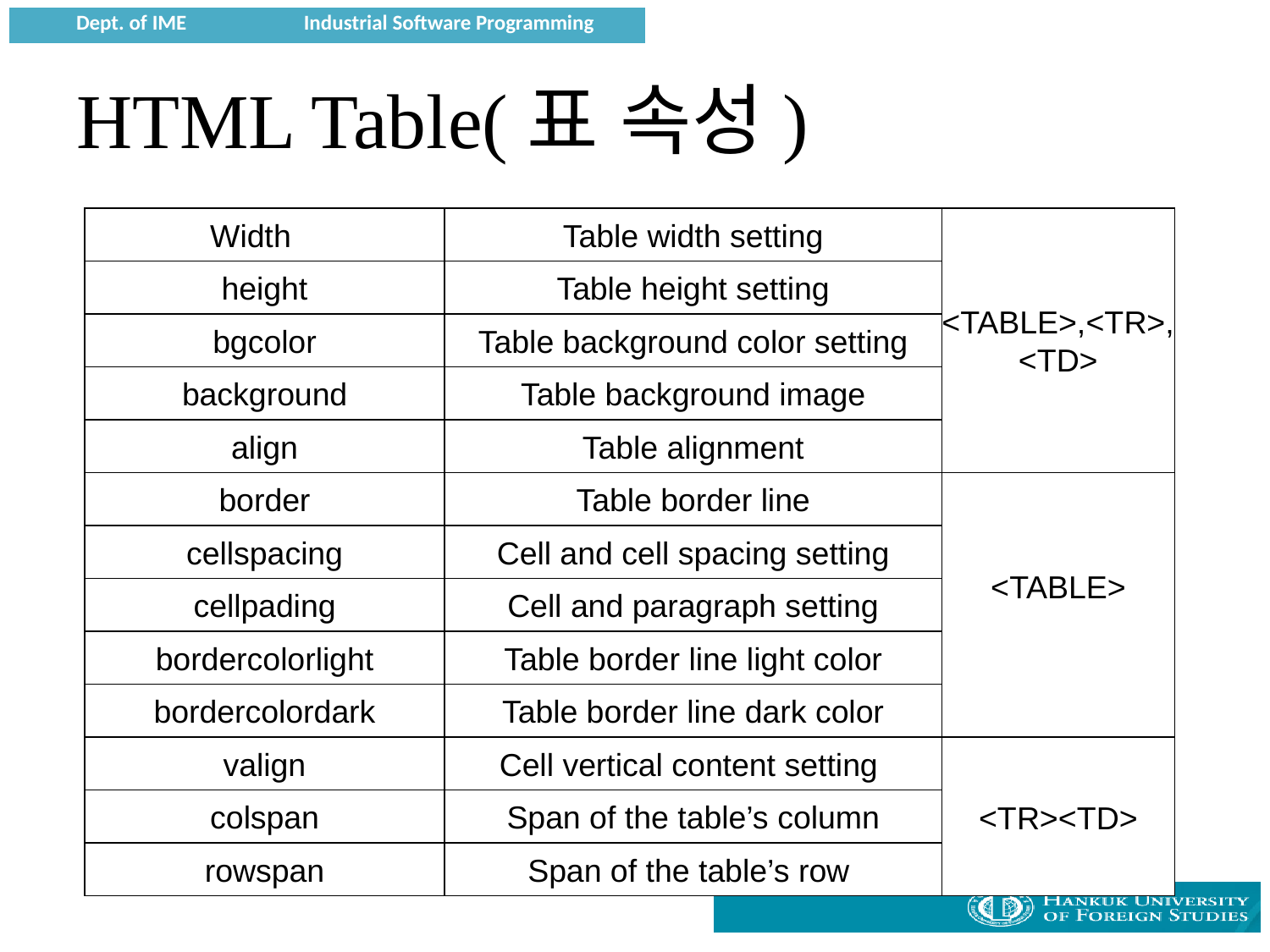

# HTML Table(표 속성)
 Width
Table width setting
<TABLE>,<TR>,
<TD>
height
Table height setting
bgcolor
Table background color setting
background
Table background image
align
Table alignment
border
Table border line
<TABLE>

cellspacing
Cell and cell spacing setting
cellpading
Cell and paragraph setting
bordercolorlight
Table border line light color
bordercolordark
Table border line dark color
valign
Cell vertical content setting
<TR><TD>
colspan
Span of the table’s column
rowspan
Span of the table’s row